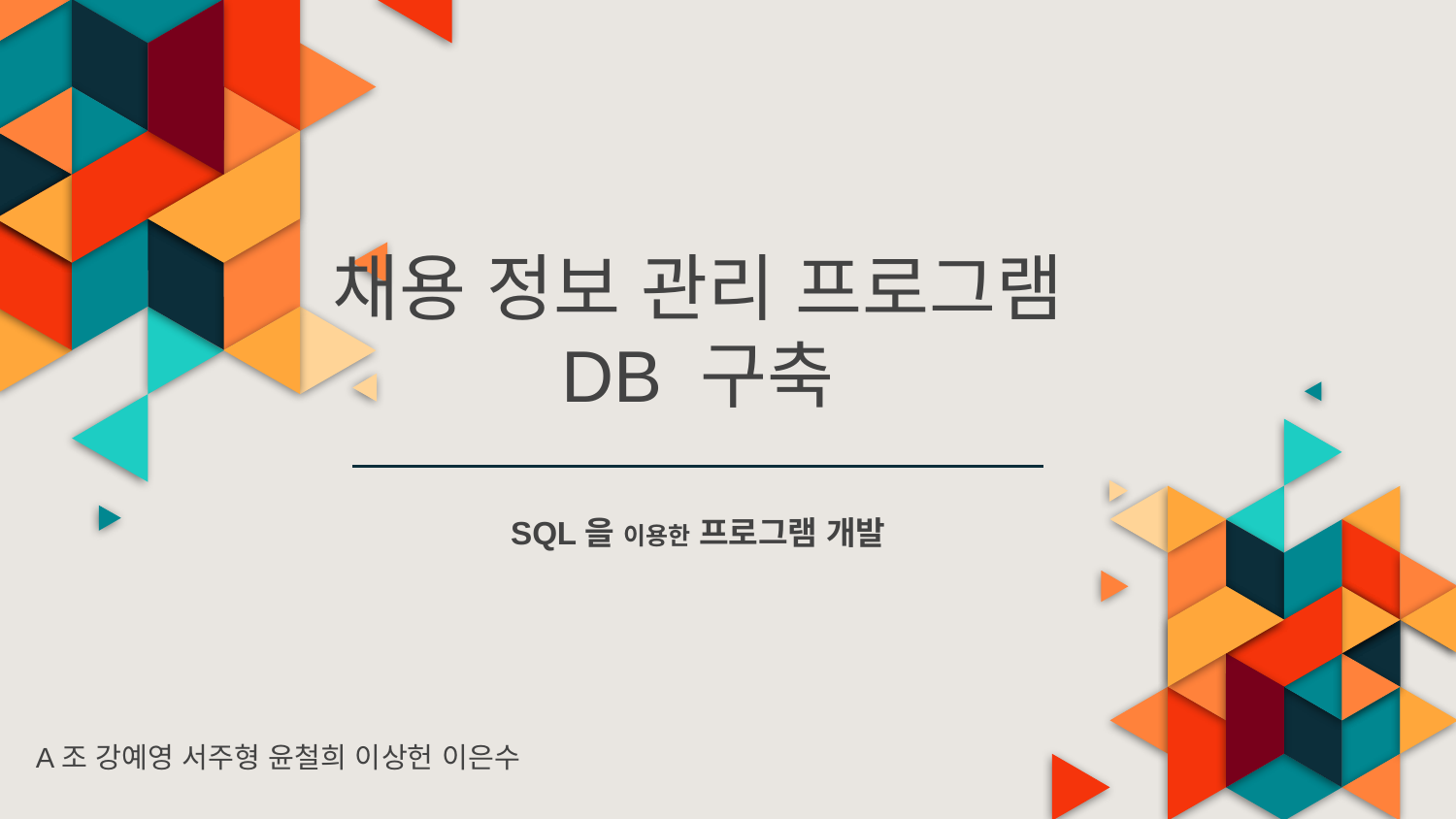

채용 정보 관리 프로그램
DB 구축

# SQL을 이용한 프로그램 개발
A조 강예영 서주형 윤철희 이상헌 이은수